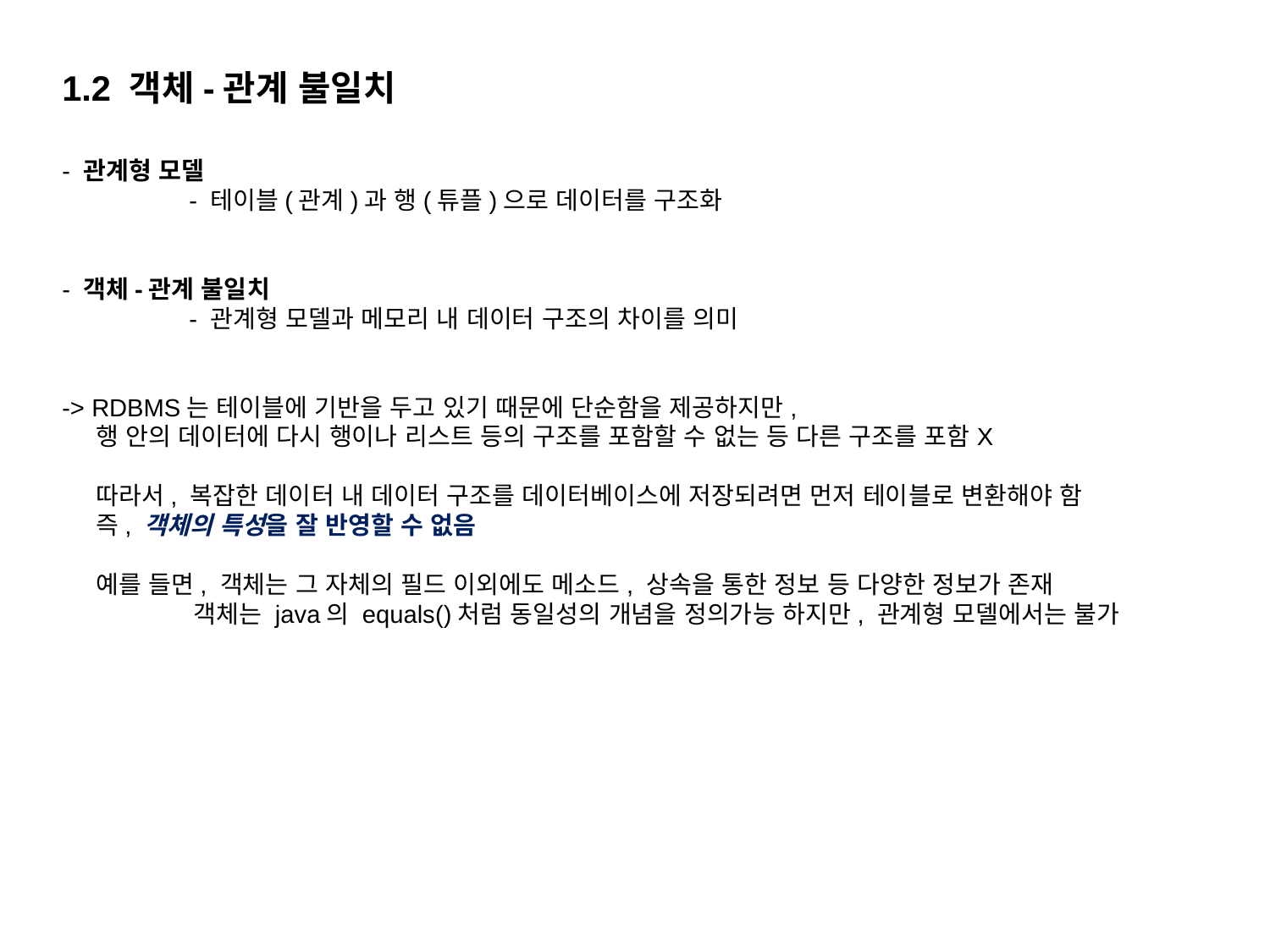

1.2 객체-관계 불일치
- 관계형 모델
	- 테이블(관계)과 행(튜플)으로 데이터를 구조화

- 객체-관계 불일치
	- 관계형 모델과 메모리 내 데이터 구조의 차이를 의미

-> RDBMS는 테이블에 기반을 두고 있기 때문에 단순함을 제공하지만,
    행 안의 데이터에 다시 행이나 리스트 등의 구조를 포함할 수 없는 등 다른 구조를 포함X

    따라서, 복잡한 데이터 내 데이터 구조를 데이터베이스에 저장되려면 먼저 테이블로 변환해야 함
    즉, 객체의 특성을 잘 반영할 수 없음

    예를 들면, 객체는 그 자체의 필드 이외에도 메소드, 상속을 통한 정보 등 다양한 정보가 존재
                  객체는 java의 equals()처럼 동일성의 개념을 정의가능 하지만, 관계형 모델에서는 불가